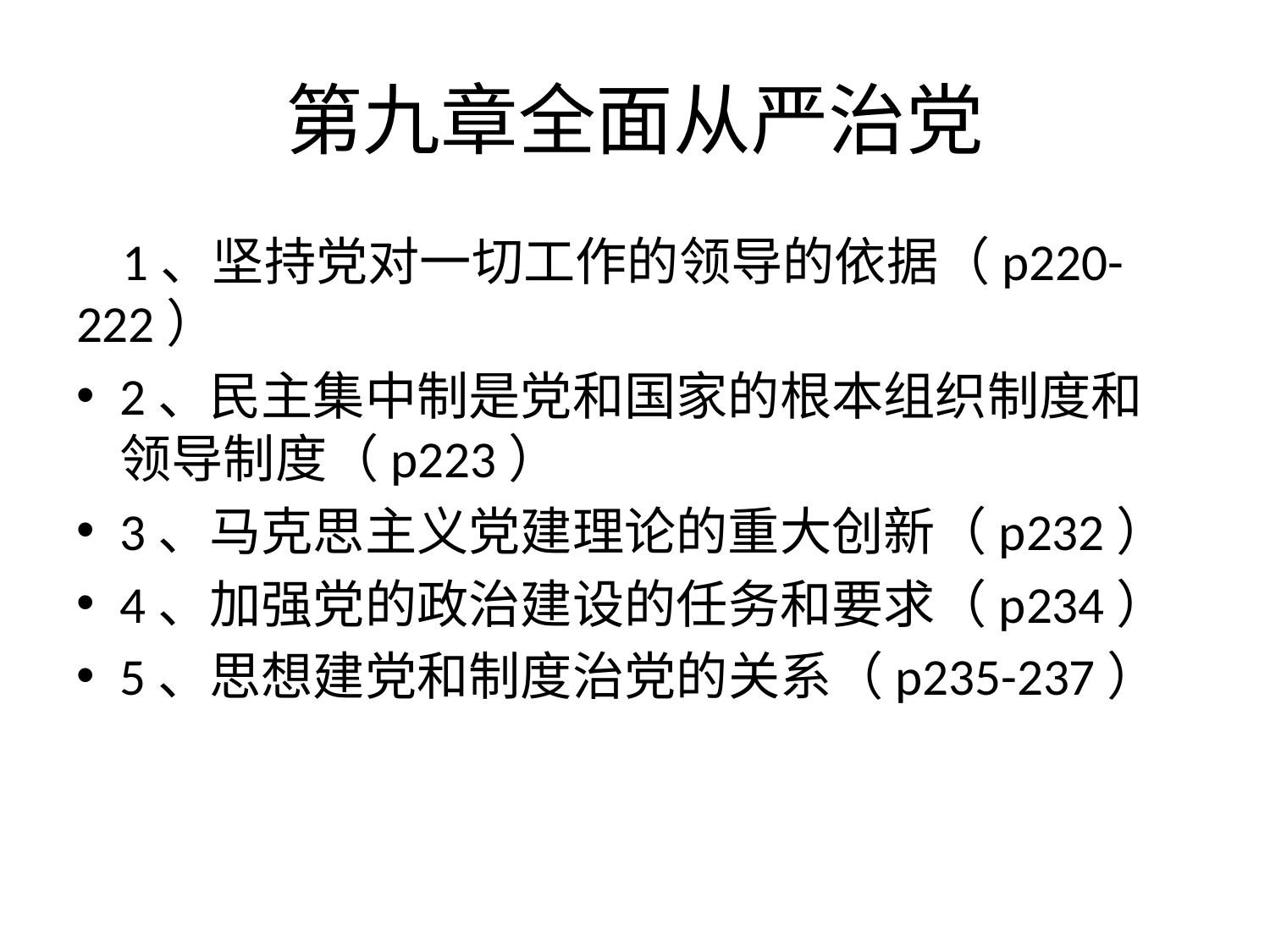

# 第九章全面从严治党
    1、坚持党对一切工作的领导的依据（p220-222）
2、民主集中制是党和国家的根本组织制度和领导制度（p223）
3、马克思主义党建理论的重大创新（p232）
4、加强党的政治建设的任务和要求（p234）
5、思想建党和制度治党的关系（p235-237）